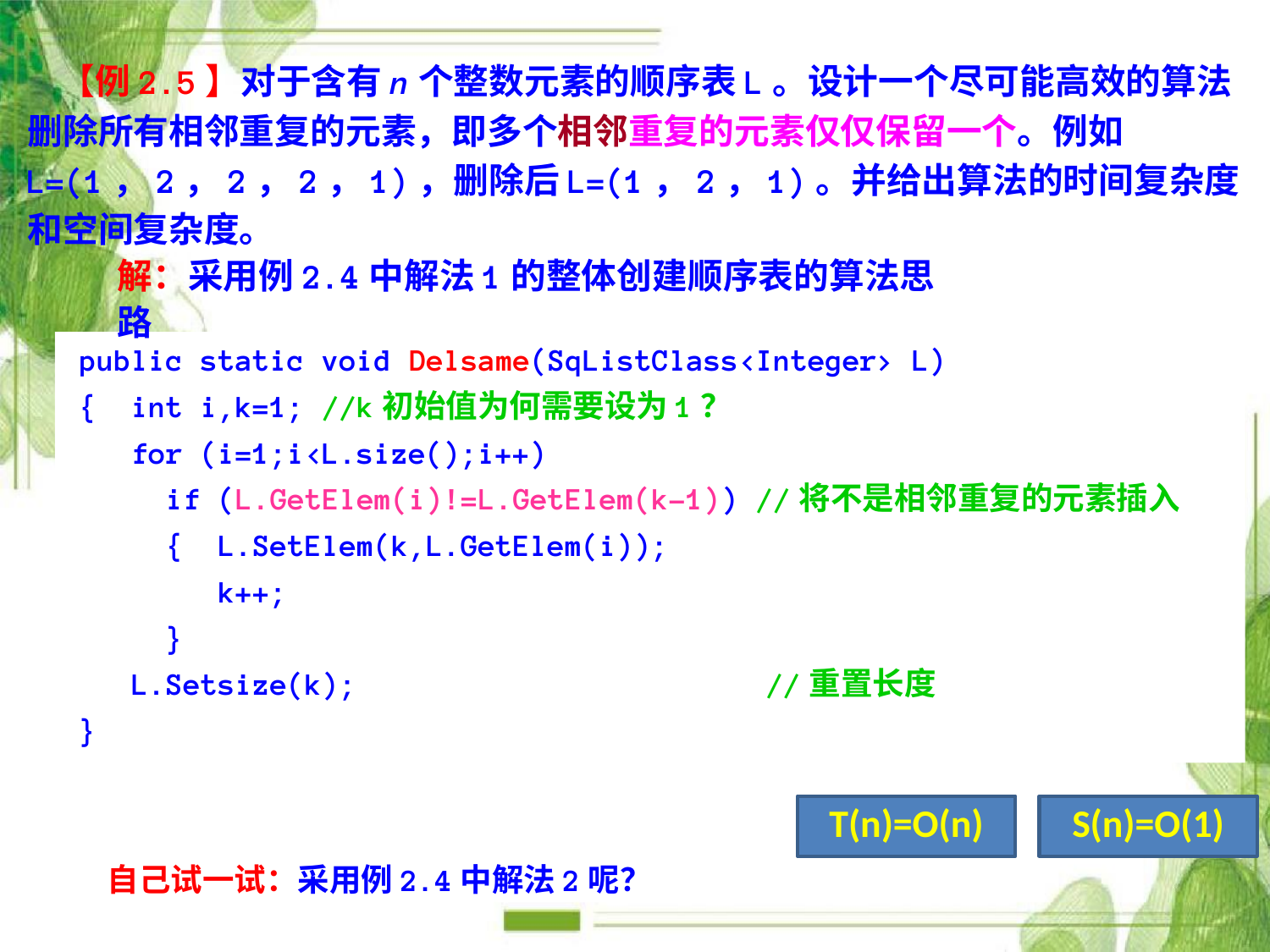

【例2.5】对于含有n个整数元素的顺序表L。设计一个尽可能高效的算法删除所有相邻重复的元素，即多个相邻重复的元素仅仅保留一个。例如L=(1，2，2，2，1)，删除后L=(1，2，1)。并给出算法的时间复杂度和空间复杂度。
解：采用例2.4中解法1的整体创建顺序表的算法思路
public static void Delsame(SqListClass<Integer> L)
{  int i,k=1; //k初始值为何需要设为1？
   for (i=1;i<L.size();i++)
     if (L.GetElem(i)!=L.GetElem(k-1)) //将不是相邻重复的元素插入
     {  L.SetElem(k,L.GetElem(i));
        k++;
     }
   L.Setsize(k);			   //重置长度
}
T(n)=O(n)
S(n)=O(1)
自己试一试：采用例2.4中解法2呢？